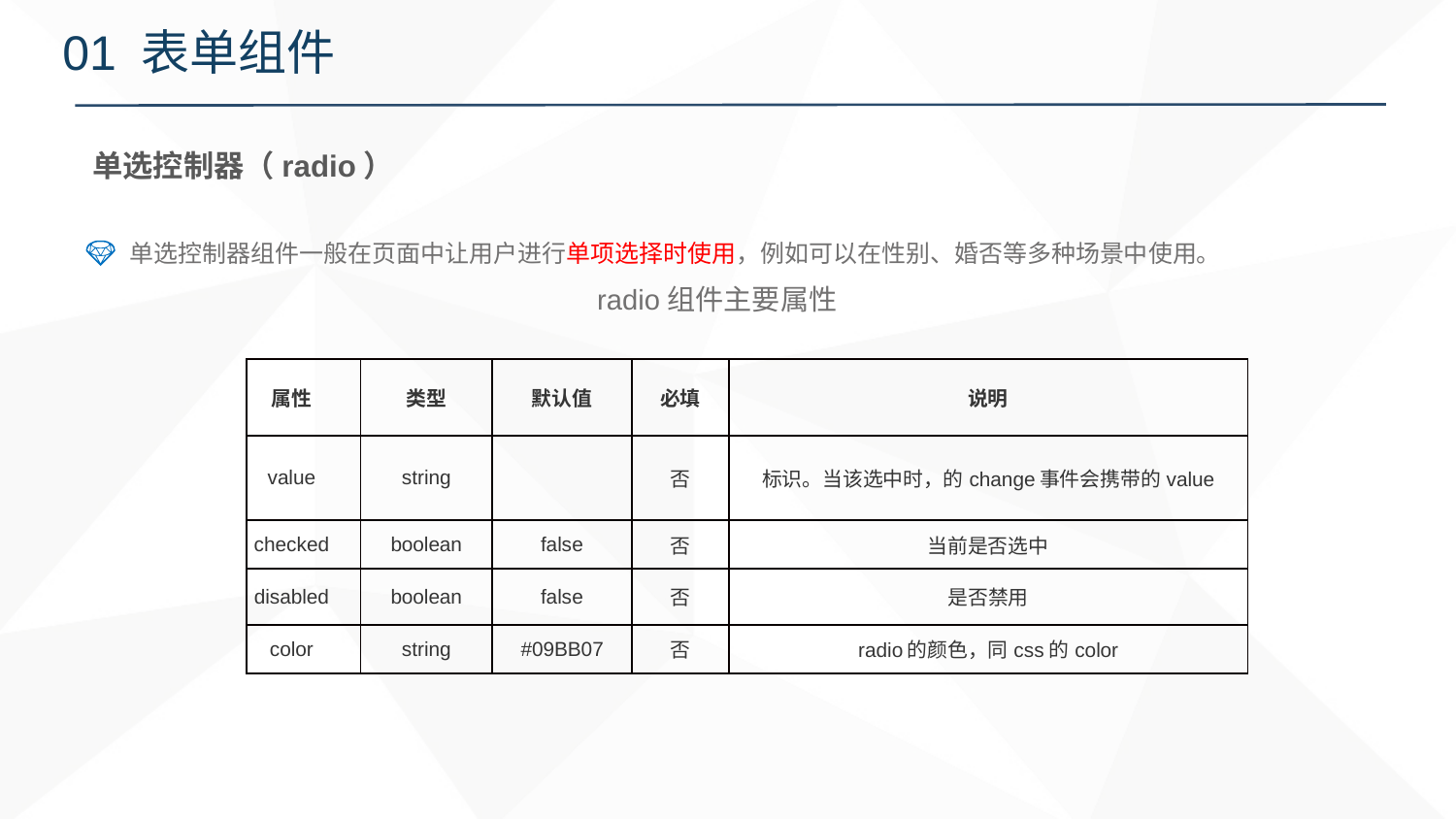

# 01 表单组件
单选控制器（radio）
单选控制器组件一般在页面中让用户进行单项选择时使用，例如可以在性别、婚否等多种场景中使用。

radio组件主要属性
| 属性 | 类型 | 默认值 | 必填 | 说明 |
| --- | --- | --- | --- | --- |
| value | string |  | 否 | 标识。当该选中时，的change事件会携带的value |
| checked | boolean | false | 否 | 当前是否选中 |
| disabled | boolean | false | 否 | 是否禁用 |
| color | string | #09BB07 | 否 | radio的颜色，同css的color |